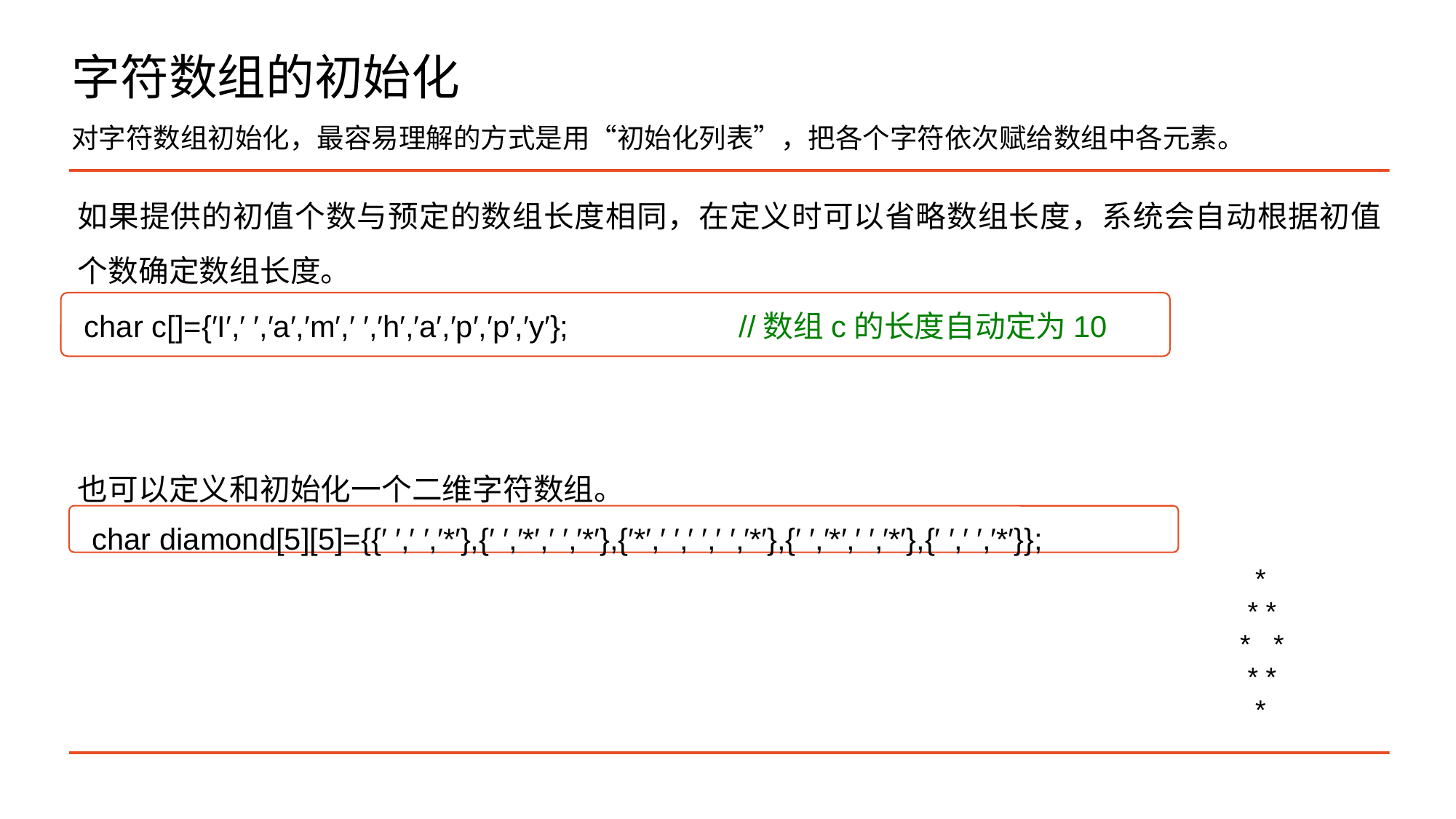

# 字符数组的初始化
对字符数组初始化，最容易理解的方式是用“初始化列表”，把各个字符依次赋给数组中各元素。
如果提供的初值个数与预定的数组长度相同，在定义时可以省略数组长度，系统会自动根据初值个数确定数组长度。

也可以定义和初始化一个二维字符数组。
char c[]={′I′,′ ′,′a′,′m′,′ ′,′h′,′a′,′p′,′p′,′y′};		//数组c的长度自动定为10
char diamond[5][5]={{′ ′,′ ′,′*′},{′ ′,′*′,′ ′,′*′},{′*′,′ ′,′ ′,′ ′,′*′},{′ ′,′*′,′ ′,′*′},{′ ′,′ ′,′*′}};
  *
 * *
*   *
 * *
  *